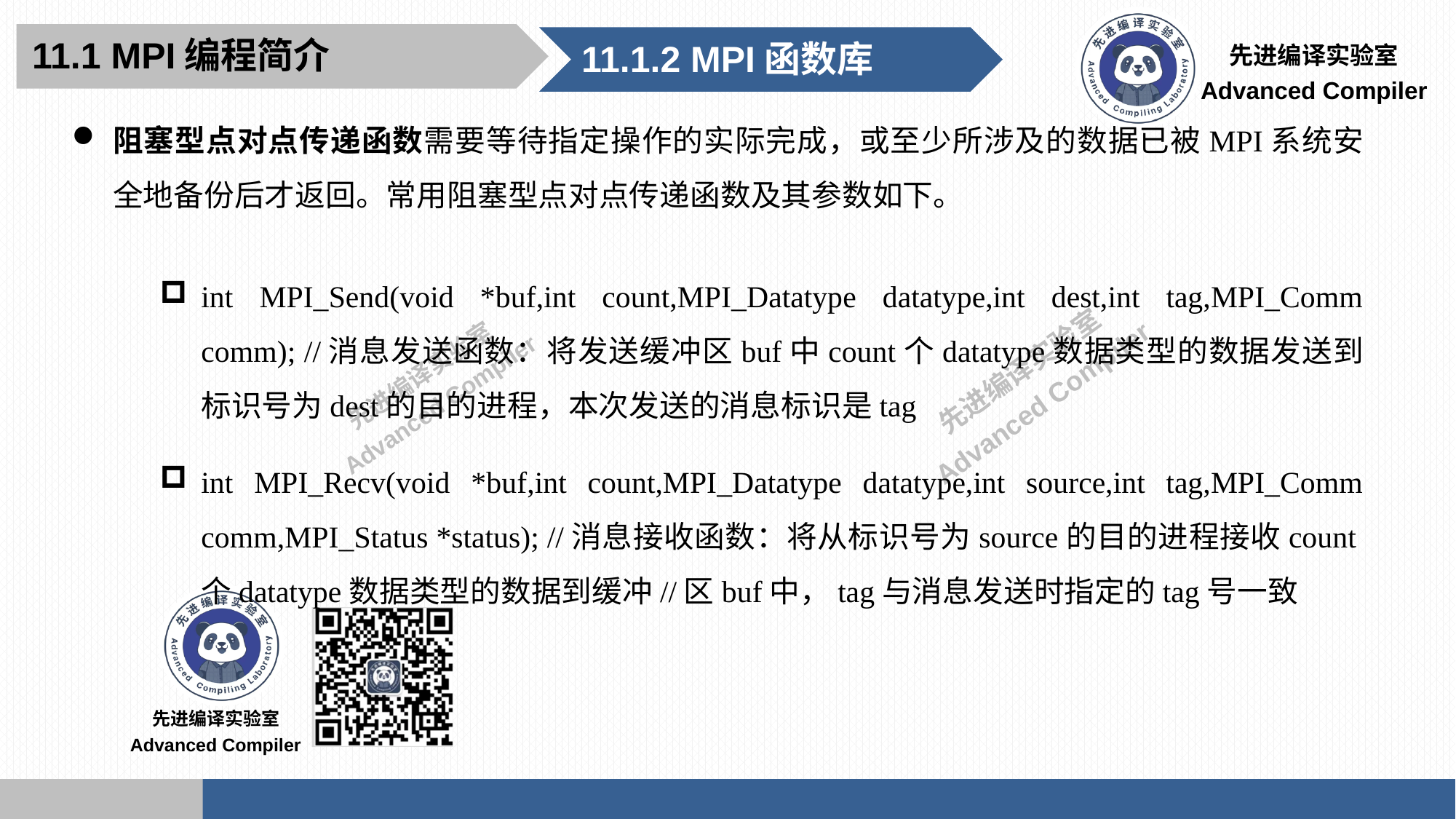

11.1 MPI编程简介

11.1.2 MPI函数库
阻塞型点对点传递函数需要等待指定操作的实际完成，或至少所涉及的数据已被MPI系统安全地备份后才返回。常用阻塞型点对点传递函数及其参数如下。
int MPI_Send(void *buf,int count,MPI_Datatype datatype,int dest,int tag,MPI_Comm comm); //消息发送函数：将发送缓冲区buf中count个datatype数据类型的数据发送到标识号为dest的目的进程，本次发送的消息标识是tag
int MPI_Recv(void *buf,int count,MPI_Datatype datatype,int source,int tag,MPI_Comm comm,MPI_Status *status); //消息接收函数：将从标识号为source的目的进程接收count个datatype数据类型的数据到缓冲//区buf中，tag与消息发送时指定的tag号一致